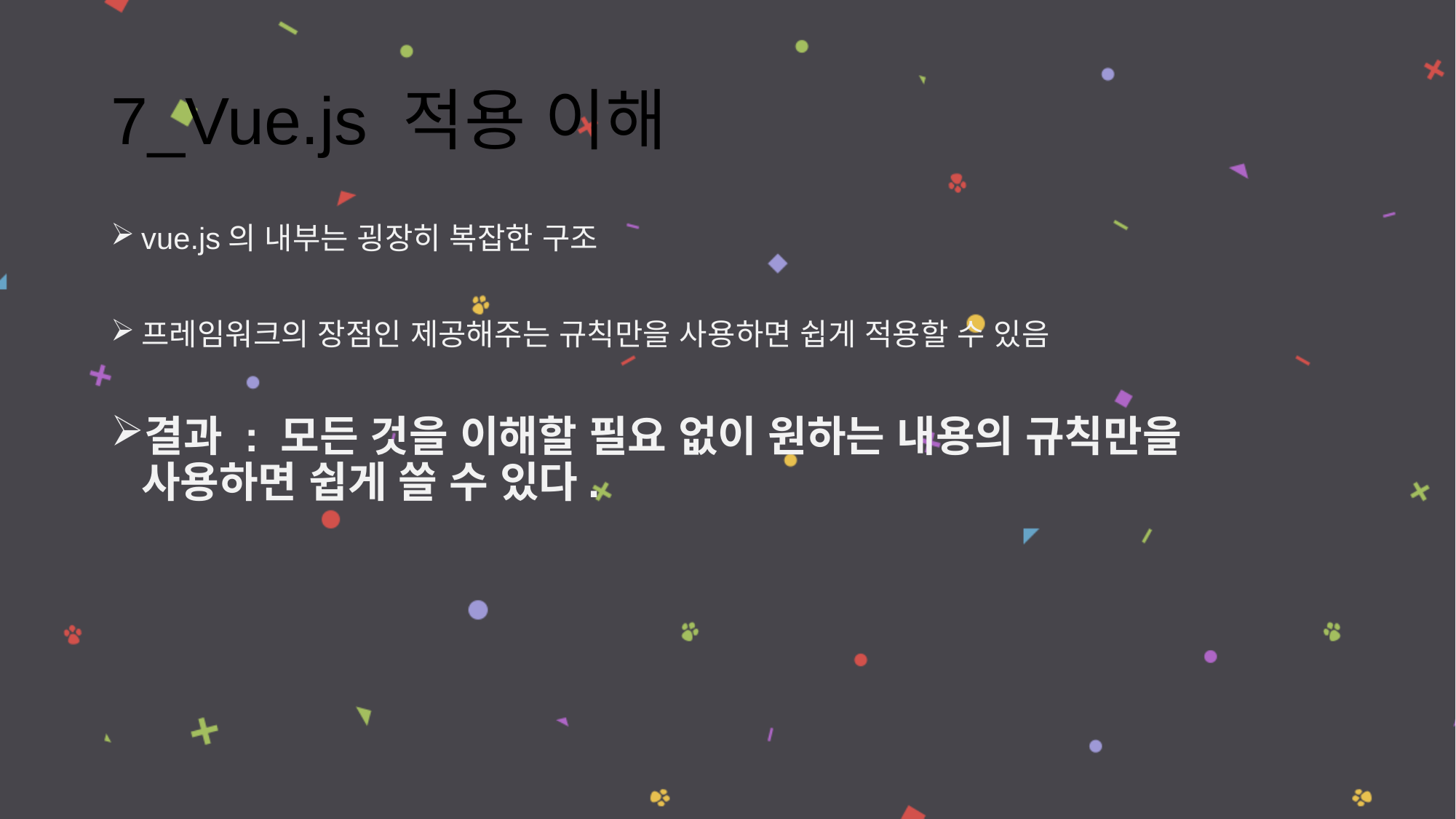

# 7_Vue.js 적용 이해
vue.js의 내부는 굉장히 복잡한 구조

프레임워크의 장점인 제공해주는 규칙만을 사용하면 쉽게 적용할 수 있음

결과 : 모든 것을 이해할 필요 없이 원하는 내용의 규칙만을 사용하면 쉽게 쓸 수 있다.